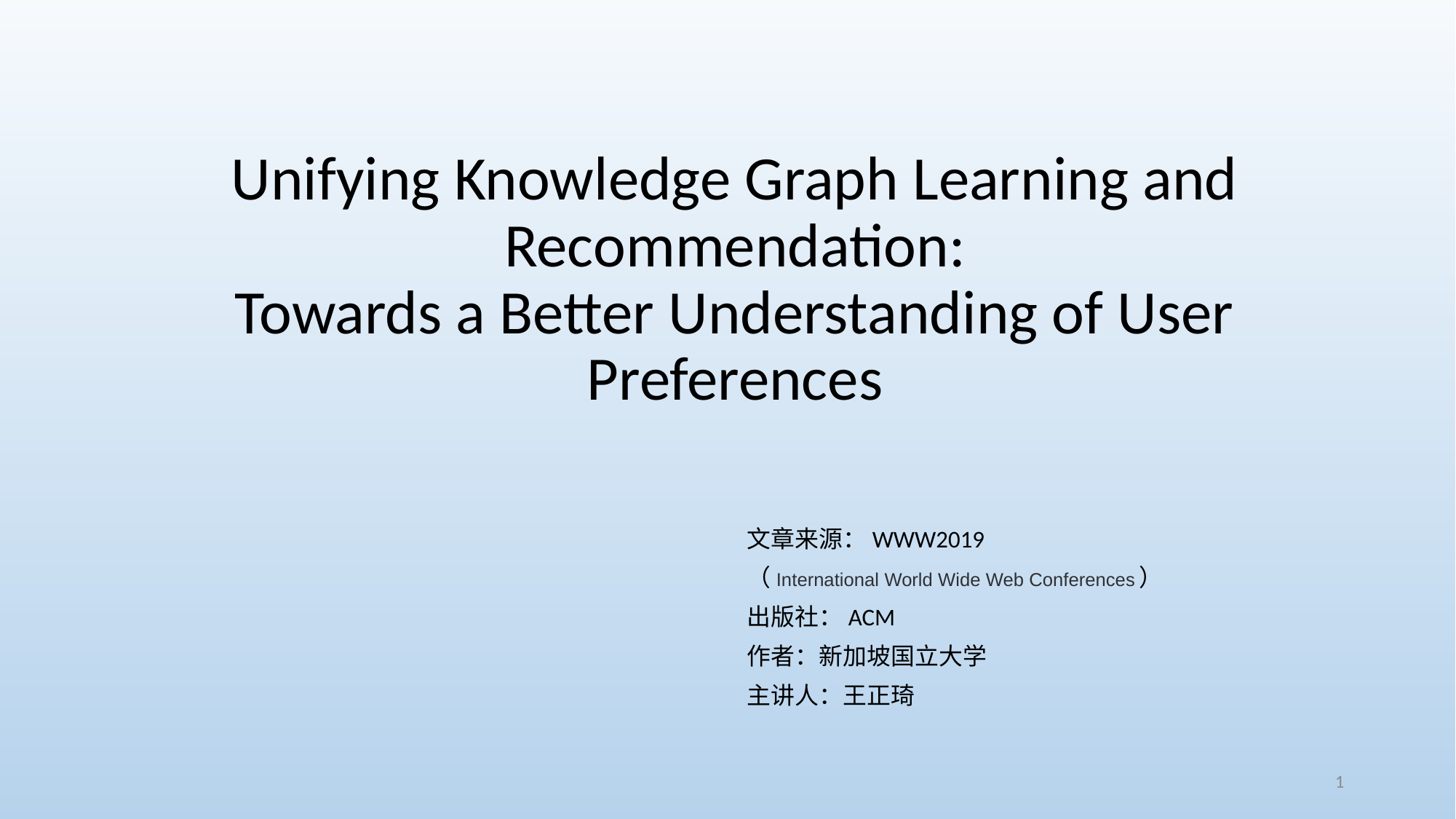

# Unifying Knowledge Graph Learning and Recommendation: Towards a Better Understanding of User Preferences

文章来源：WWW2019
（International World Wide Web Conferences）
出版社：ACM
作者：新加坡国立大学
主讲人：王正琦
1